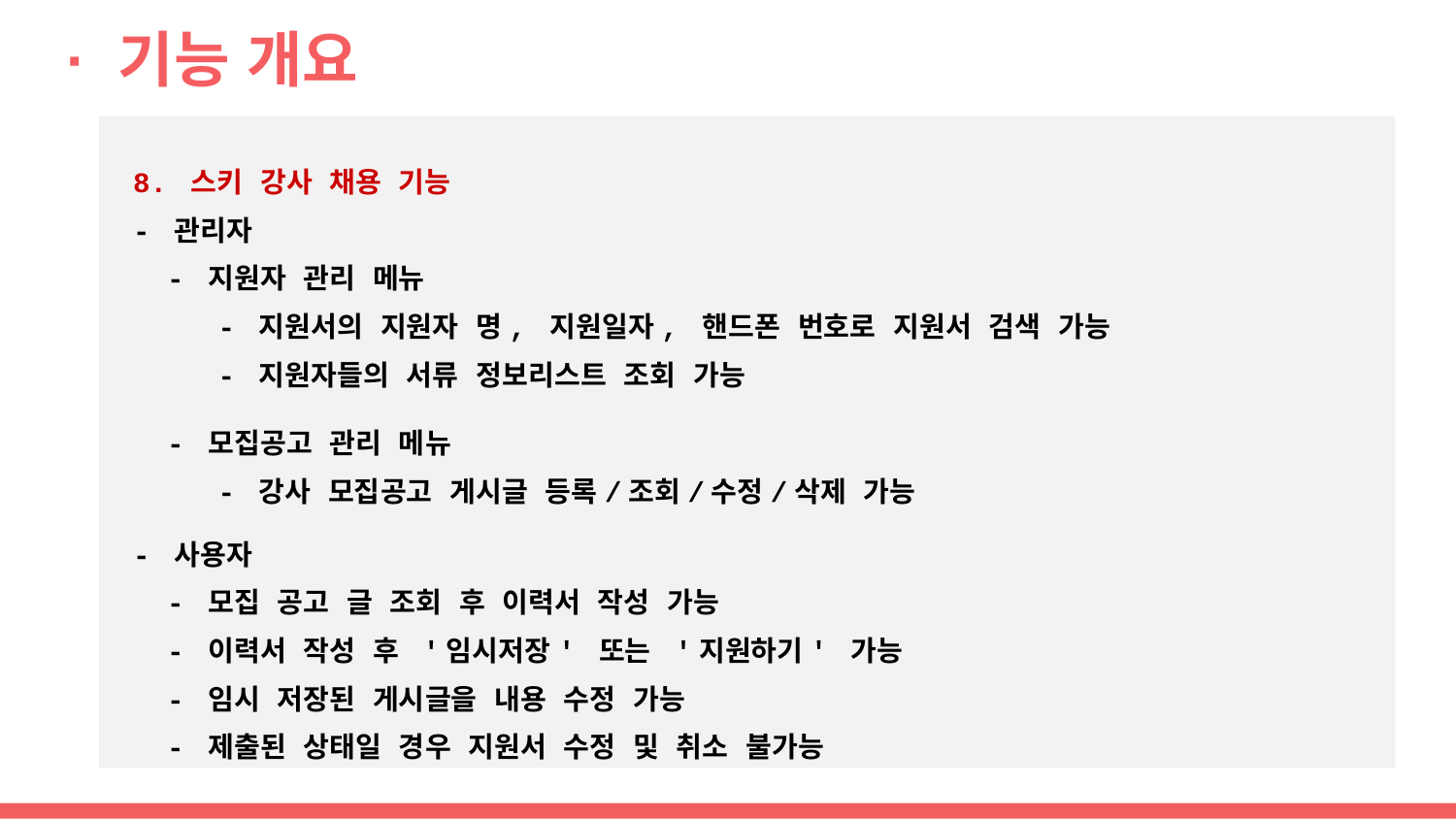

# · 기능 개요

8. 스키 강사 채용 기능
- 관리자
  - 지원자 관리 메뉴
     - 지원서의 지원자 명, 지원일자, 핸드폰 번호로 지원서 검색 가능
     - 지원자들의 서류 정보리스트 조회 가능

  - 모집공고 관리 메뉴
     - 강사 모집공고 게시글 등록/조회/수정/삭제 가능

- 사용자
  - 모집 공고 글 조회 후 이력서 작성 가능
  - 이력서 작성 후 '임시저장' 또는 '지원하기' 가능
  - 임시 저장된 게시글을 내용 수정 가능
  - 제출된 상태일 경우 지원서 수정 및 취소 불가능